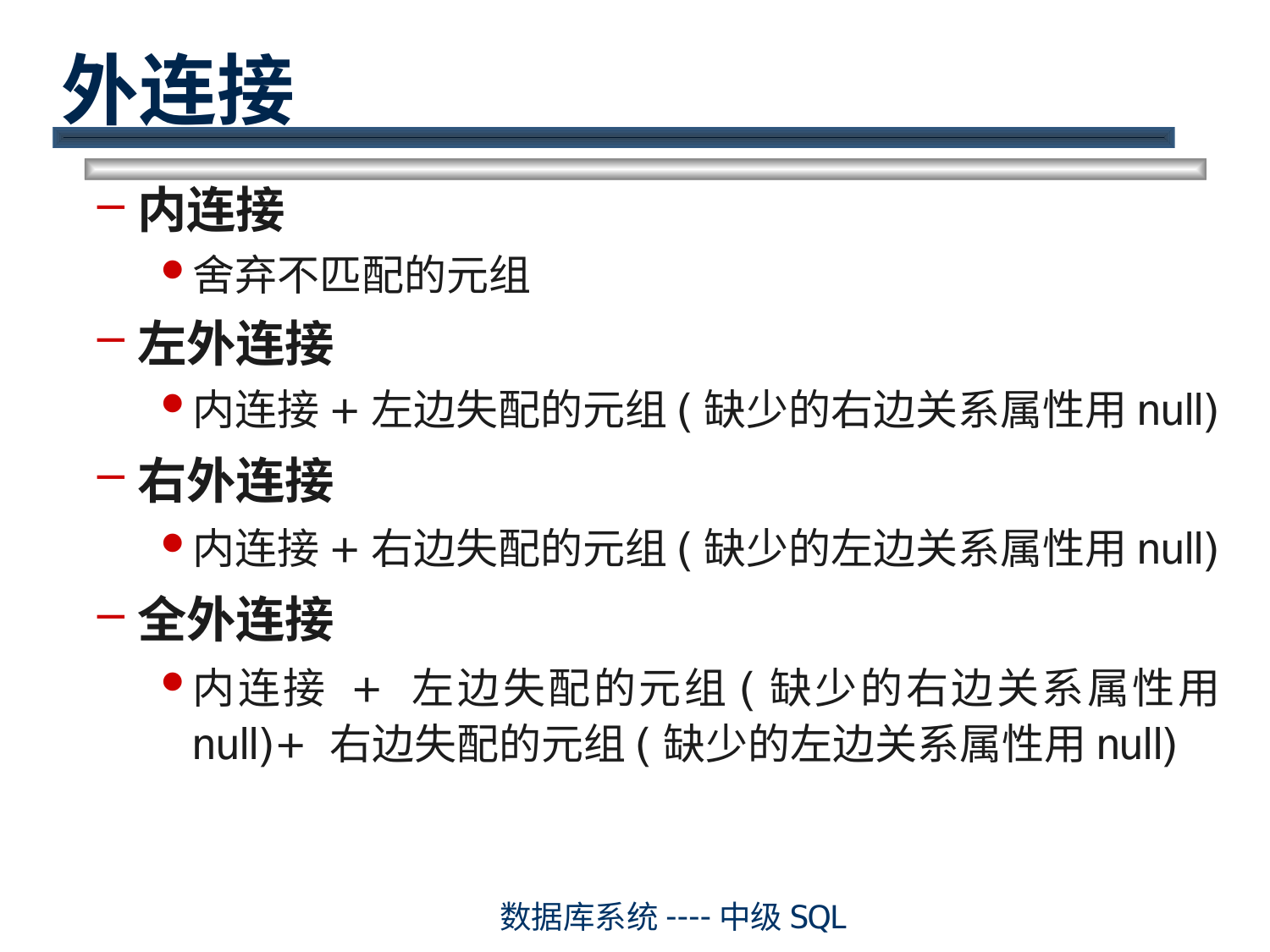

# 外连接
内连接
舍弃不匹配的元组
左外连接
内连接+左边失配的元组(缺少的右边关系属性用null)
右外连接
内连接+右边失配的元组(缺少的左边关系属性用null)
全外连接
内连接 + 左边失配的元组(缺少的右边关系属性用null)+ 右边失配的元组(缺少的左边关系属性用null)
数据库系统----中级SQL